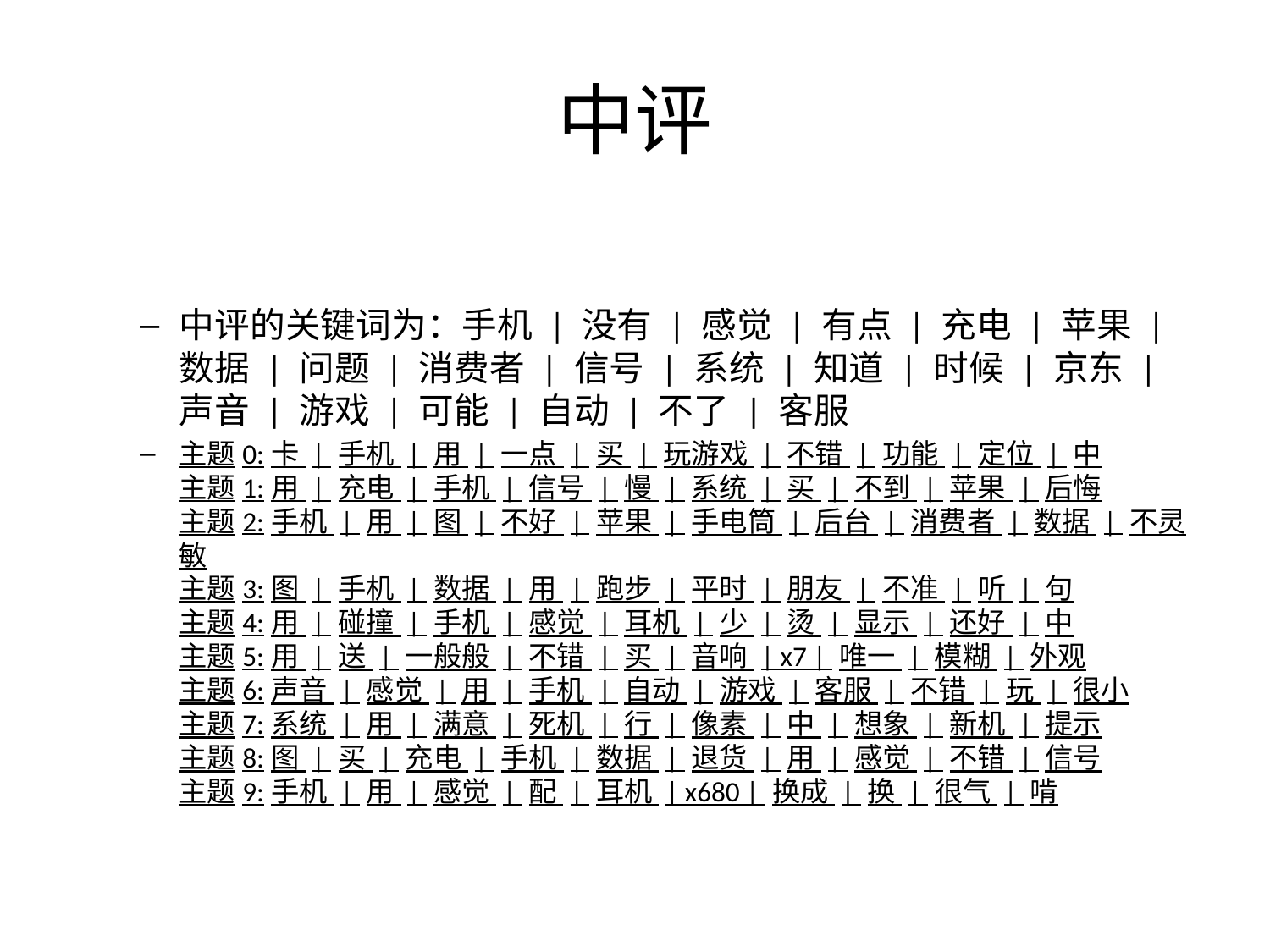

# 中评

中评的关键词为：手机 | 没有 | 感觉 | 有点 | 充电 | 苹果 | 数据 | 问题 | 消费者 | 信号 | 系统 | 知道 | 时候 | 京东 | 声音 | 游戏 | 可能 | 自动 | 不了 | 客服
主题0:卡 | 手机 | 用 | 一点 | 买 | 玩游戏 | 不错 | 功能 | 定位 | 中
主题1:用 | 充电 | 手机 | 信号 | 慢 | 系统 | 买 | 不到 | 苹果 | 后悔
主题2:手机 | 用 | 图 | 不好 | 苹果 | 手电筒 | 后台 | 消费者 | 数据 | 不灵敏
主题3:图 | 手机 | 数据 | 用 | 跑步 | 平时 | 朋友 | 不准 | 听 | 句
主题4:用 | 碰撞 | 手机 | 感觉 | 耳机 | 少 | 烫 | 显示 | 还好 | 中
主题5:用 | 送 | 一般般 | 不错 | 买 | 音响 | x7 | 唯一 | 模糊 | 外观
主题6:声音 | 感觉 | 用 | 手机 | 自动 | 游戏 | 客服 | 不错 | 玩 | 很小
主题7:系统 | 用 | 满意 | 死机 | 行 | 像素 | 中 | 想象 | 新机 | 提示
主题8:图 | 买 | 充电 | 手机 | 数据 | 退货 | 用 | 感觉 | 不错 | 信号
主题9:手机 | 用 | 感觉 | 配 | 耳机 | x680 | 换成 | 换 | 很气 | 啃